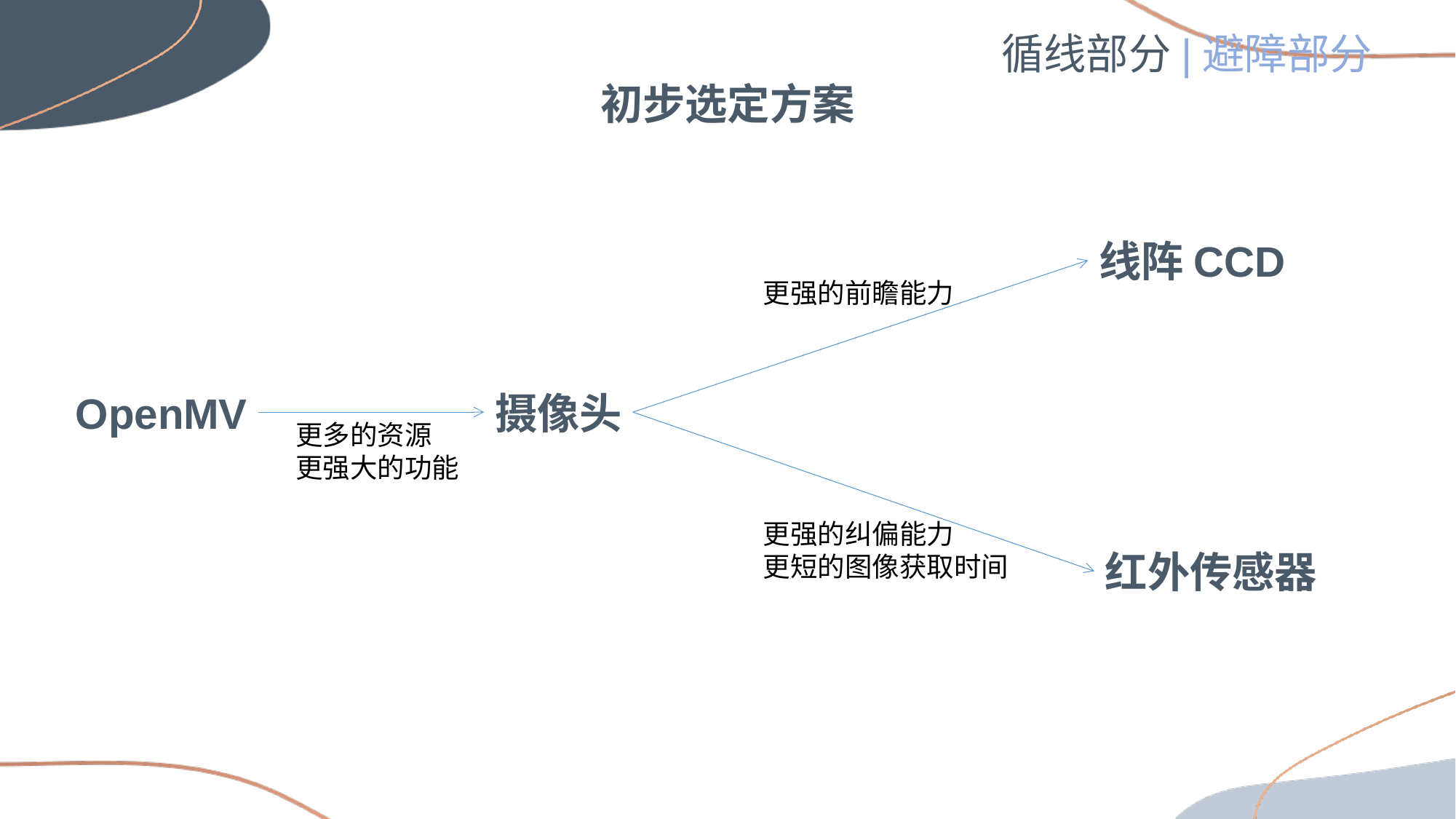

循线部分|避障部分
初步选定方案
线阵CCD
更强的前瞻能力
OpenMV
摄像头
更多的资源
更强大的功能
更强的纠偏能力
更短的图像获取时间
红外传感器